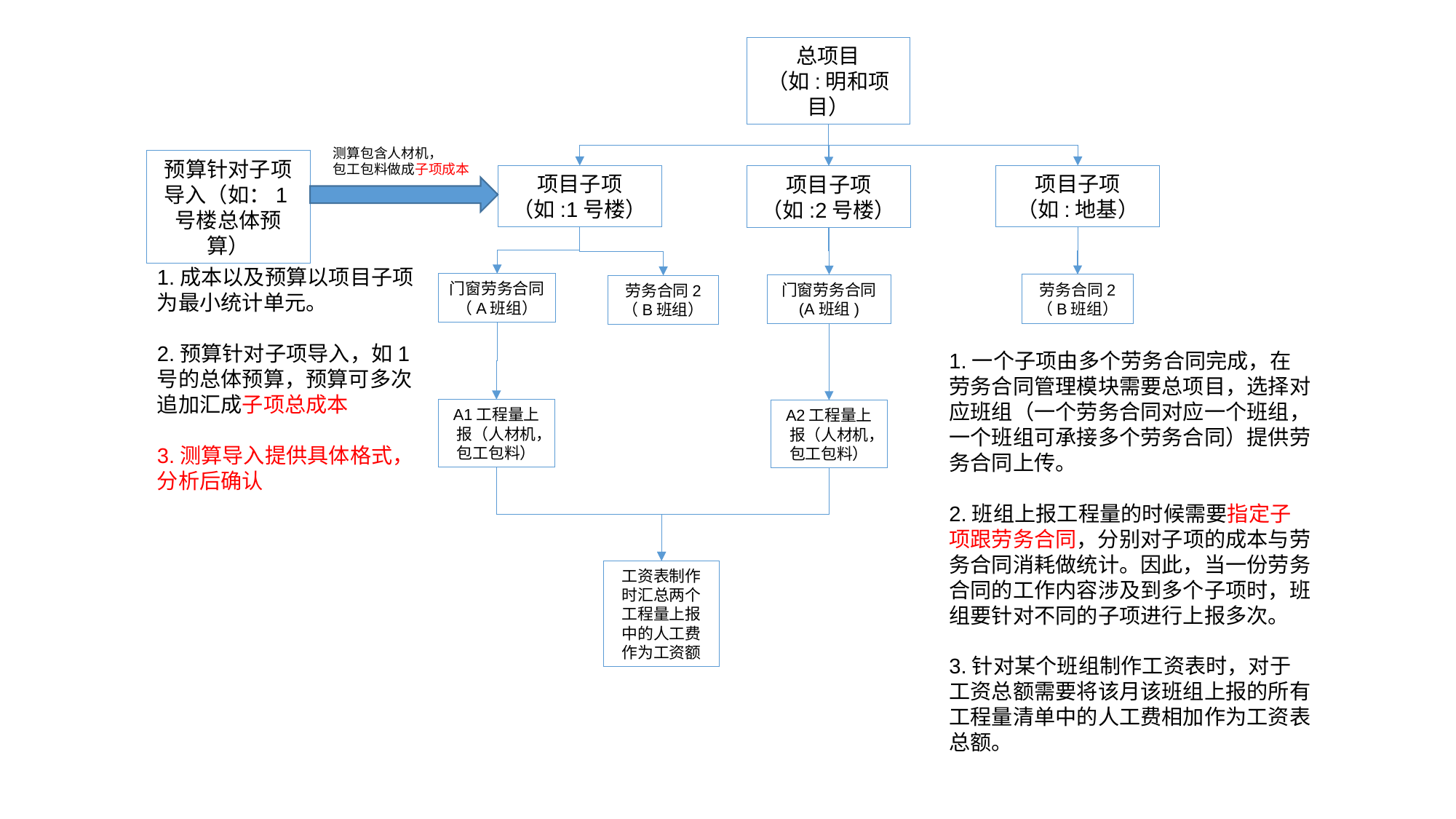

总项目
（如:明和项目）
测算包含人材机，
包工包料做成子项成本
预算针对子项导入（如：1号楼总体预算）
项目子项
（如:1号楼）
项目子项
（如:地基）
项目子项
（如:2号楼）

1.成本以及预算以项目子项为最小统计单元。

2.预算针对子项导入，如1号的总体预算，预算可多次追加汇成子项总成本

3.测算导入提供具体格式，分析后确认
门窗劳务合同
（A班组）
劳务合同2
（B班组）
门窗劳务合同
(A班组)
劳务合同2
（B班组）
1.一个子项由多个劳务合同完成，在劳务合同管理模块需要总项目，选择对应班组（一个劳务合同对应一个班组，一个班组可承接多个劳务合同）提供劳务合同上传。

2.班组上报工程量的时候需要指定子项跟劳务合同，分别对子项的成本与劳务合同消耗做统计。因此，当一份劳务合同的工作内容涉及到多个子项时，班组要针对不同的子项进行上报多次。

3.针对某个班组制作工资表时，对于工资总额需要将该月该班组上报的所有工程量清单中的人工费相加作为工资表总额。
A1工程量上报（人材机，包工包料）
A2工程量上报（人材机，包工包料）
工资表制作时汇总两个工程量上报中的人工费作为工资额